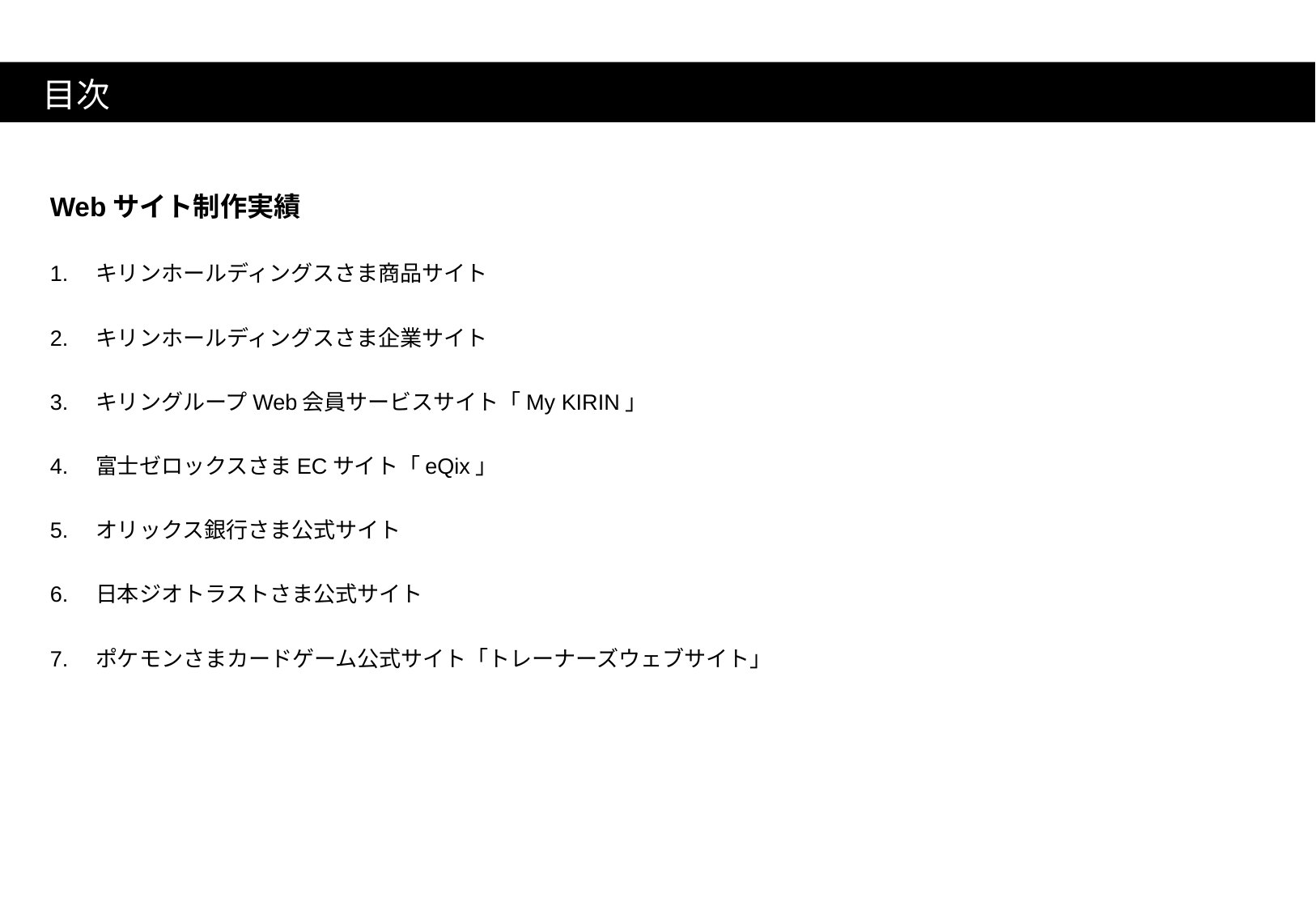

目次
Webサイト制作実績
キリンホールディングスさま商品サイト
キリンホールディングスさま企業サイト
キリングループWeb会員サービスサイト「My KIRIN」
富士ゼロックスさまECサイト「eQix」
オリックス銀行さま公式サイト
日本ジオトラストさま公式サイト
ポケモンさまカードゲーム公式サイト「トレーナーズウェブサイト」